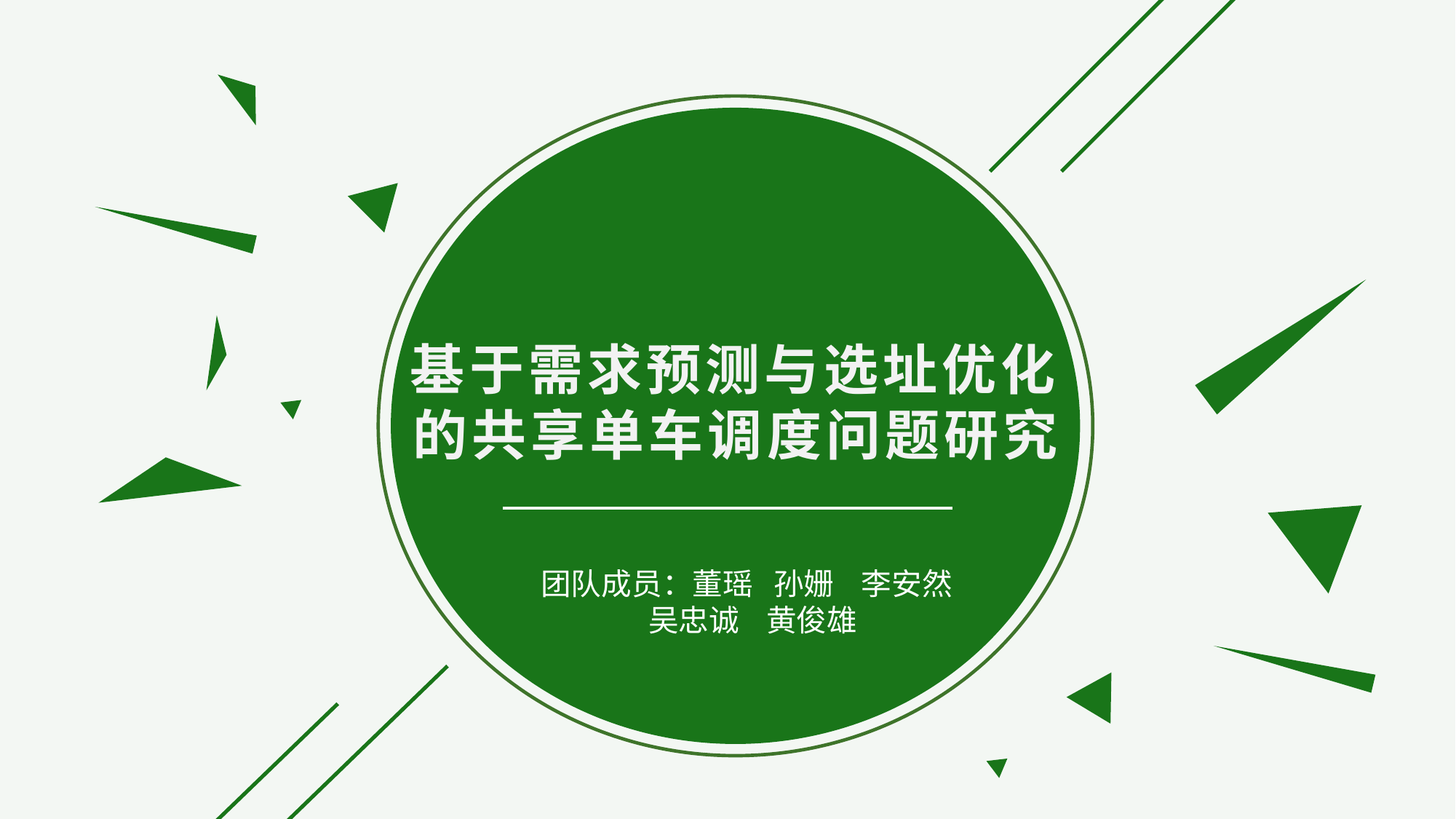

基于需求预测与选址优化的共享单车调度问题研究

   团队成员：董瑶   孙姗    李安然
                   吴忠诚    黄俊雄